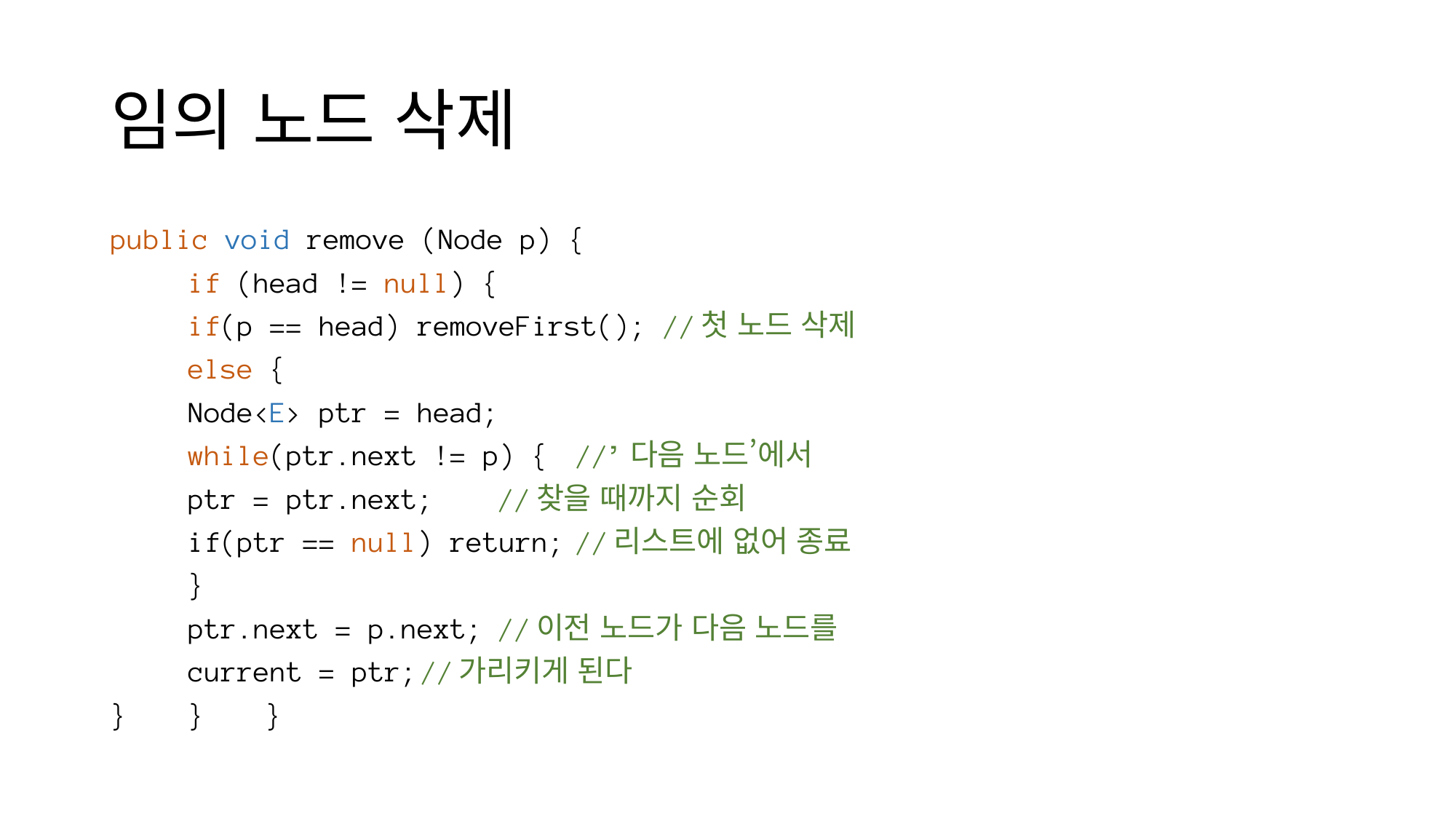

# 임의 노드 삭제
public void remove (Node p) {
	if (head != null) {
		if(p == head) removeFirst(); //첫 노드 삭제
		else {
			Node<E> ptr = head;
			while(ptr.next != p) {	//’다음 노드’에서
				ptr = ptr.next;	//찾을 때까지 순회
				if(ptr == null) return;	//리스트에 없어 종료
			}
			ptr.next = p.next;	//이전 노드가 다음 노드를
			current = ptr;		//가리키게 된다
}	}	}